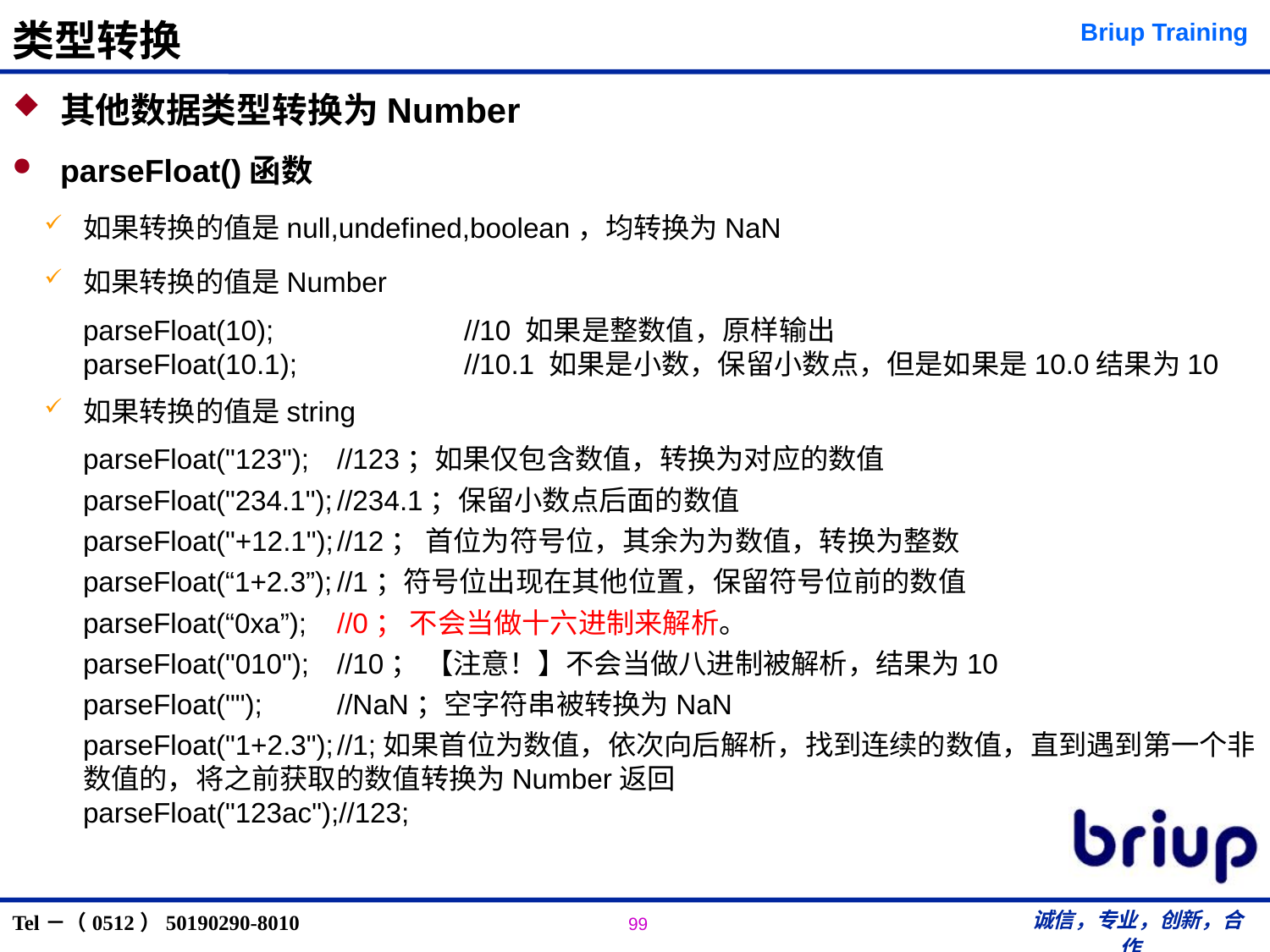

# 类型转换
其他数据类型转换为Number
parseFloat()函数
如果转换的值是null,undefined,boolean，均转换为NaN
如果转换的值是Number
	parseFloat(10);		//10 如果是整数值，原样输出				parseFloat(10.1);		//10.1 如果是小数，保留小数点，但是如果是10.0结果为10
如果转换的值是string
	parseFloat("123");  	//123；如果仅包含数值，转换为对应的数值
	parseFloat("234.1");	//234.1；保留小数点后面的数值
	parseFloat("+12.1");	//12； 首位为符号位，其余为为数值，转换为整数
	parseFloat(“1+2.3”);	//1；符号位出现在其他位置，保留符号位前的数值
	parseFloat(“0xa”);  	//0； 不会当做十六进制来解析。
	parseFloat("010");	//10； 【注意！】不会当做八进制被解析，结果为10
	parseFloat("");	//NaN；空字符串被转换为NaN
	parseFloat("1+2.3");	//1;如果首位为数值，依次向后解析，找到连续的数值，直到遇到第一个非数值的，将之前获取的数值转换为Number返回				parseFloat("123ac");//123;